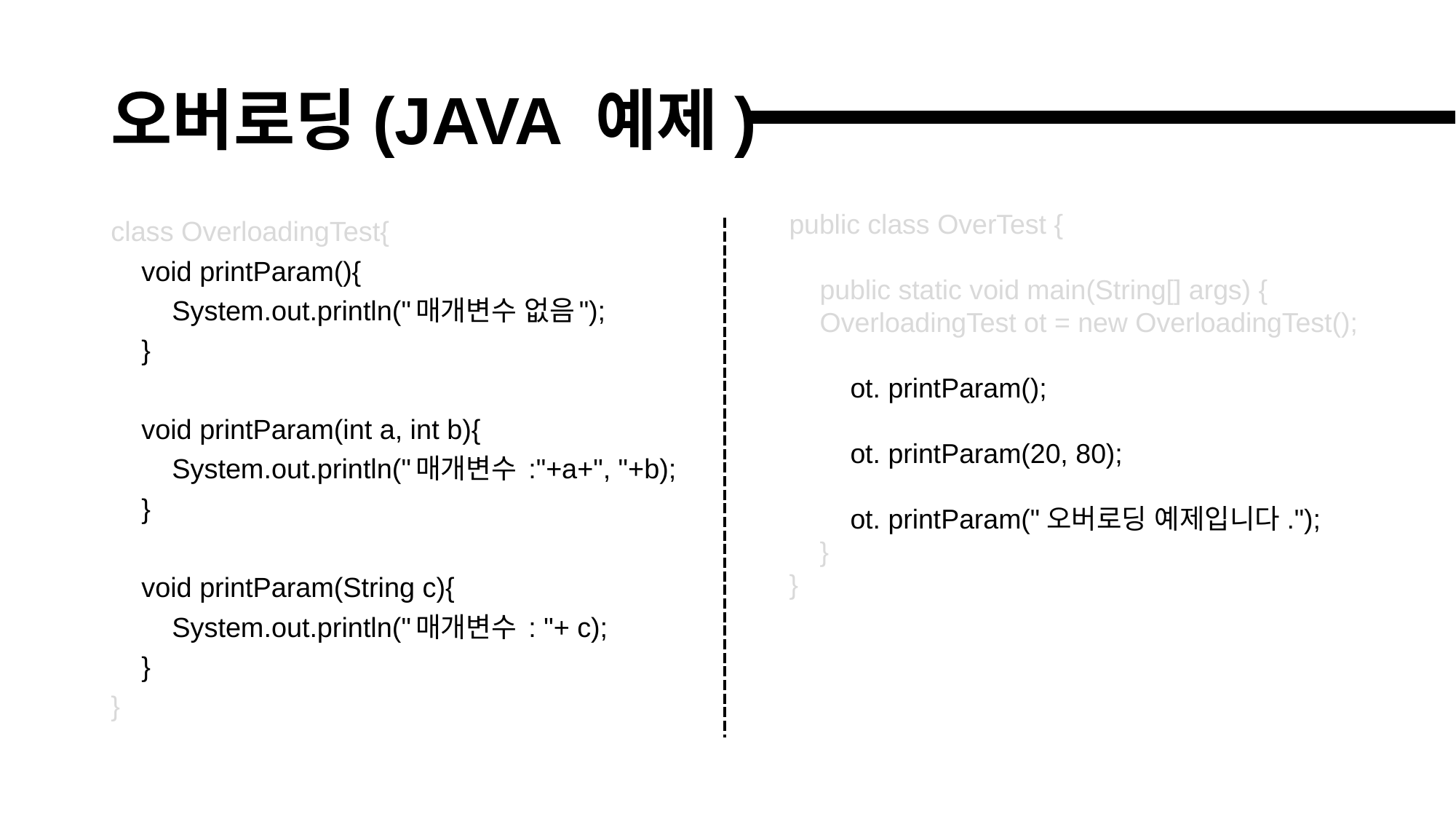

# 오버로딩(JAVA 예제)

public class OverTest {

    public static void main(String[] args) {
    OverloadingTest ot = new OverloadingTest();

        ot. printParam();

        ot. printParam(20, 80);

        ot. printParam("오버로딩 예제입니다.");
    }
}

class OverloadingTest{
    void printParam(){
        System.out.println("매개변수 없음");
    }

    void printParam(int a, int b){
        System.out.println("매개변수 :"+a+", "+b);
    }

    void printParam(String c){
        System.out.println("매개변수 : "+ c);
    }
}